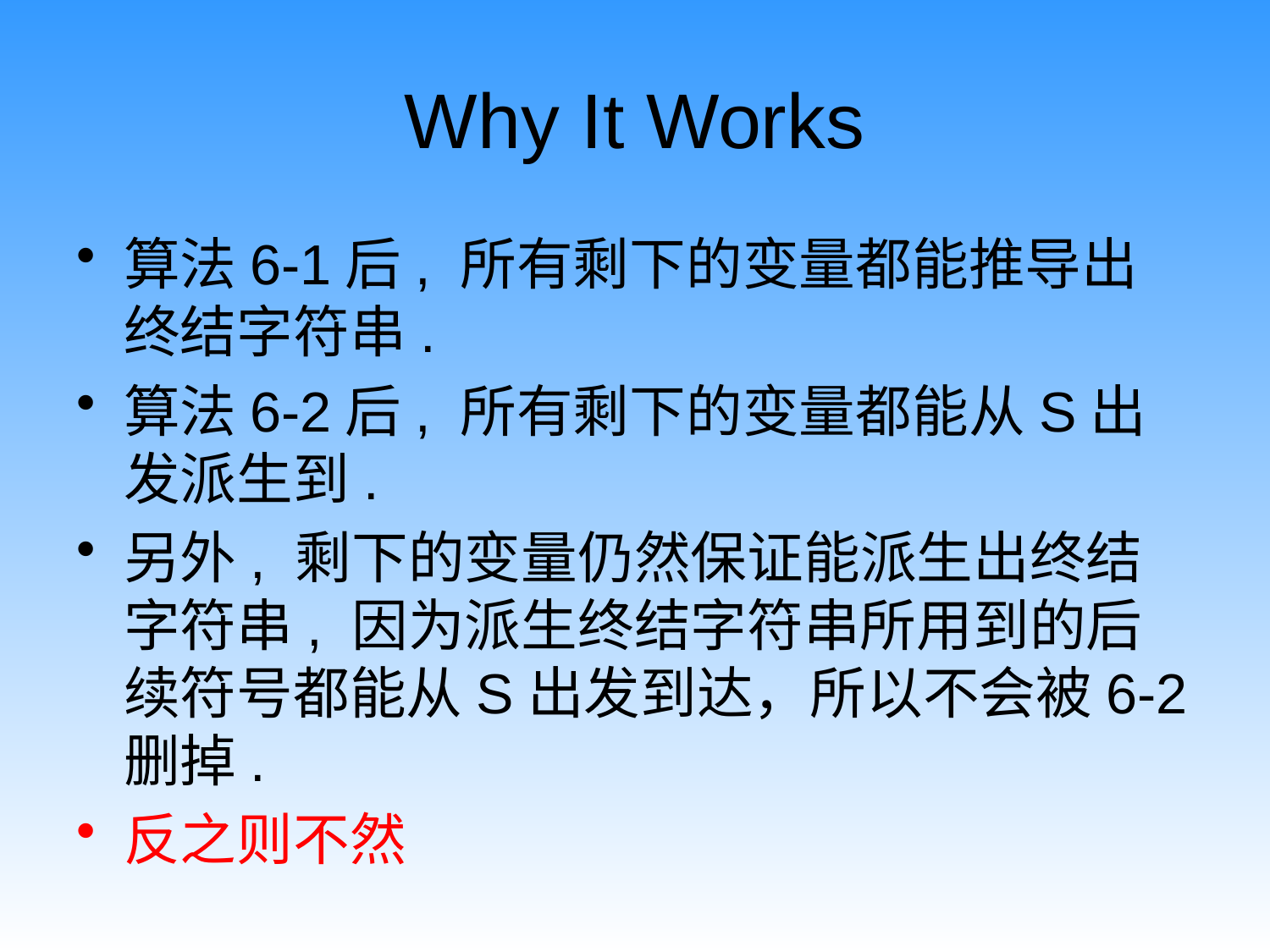

# Why It Works
算法6-1后, 所有剩下的变量都能推导出终结字符串.
算法6-2后, 所有剩下的变量都能从S出发派生到.
另外, 剩下的变量仍然保证能派生出终结字符串, 因为派生终结字符串所用到的后续符号都能从S出发到达，所以不会被6-2删掉.
反之则不然
57